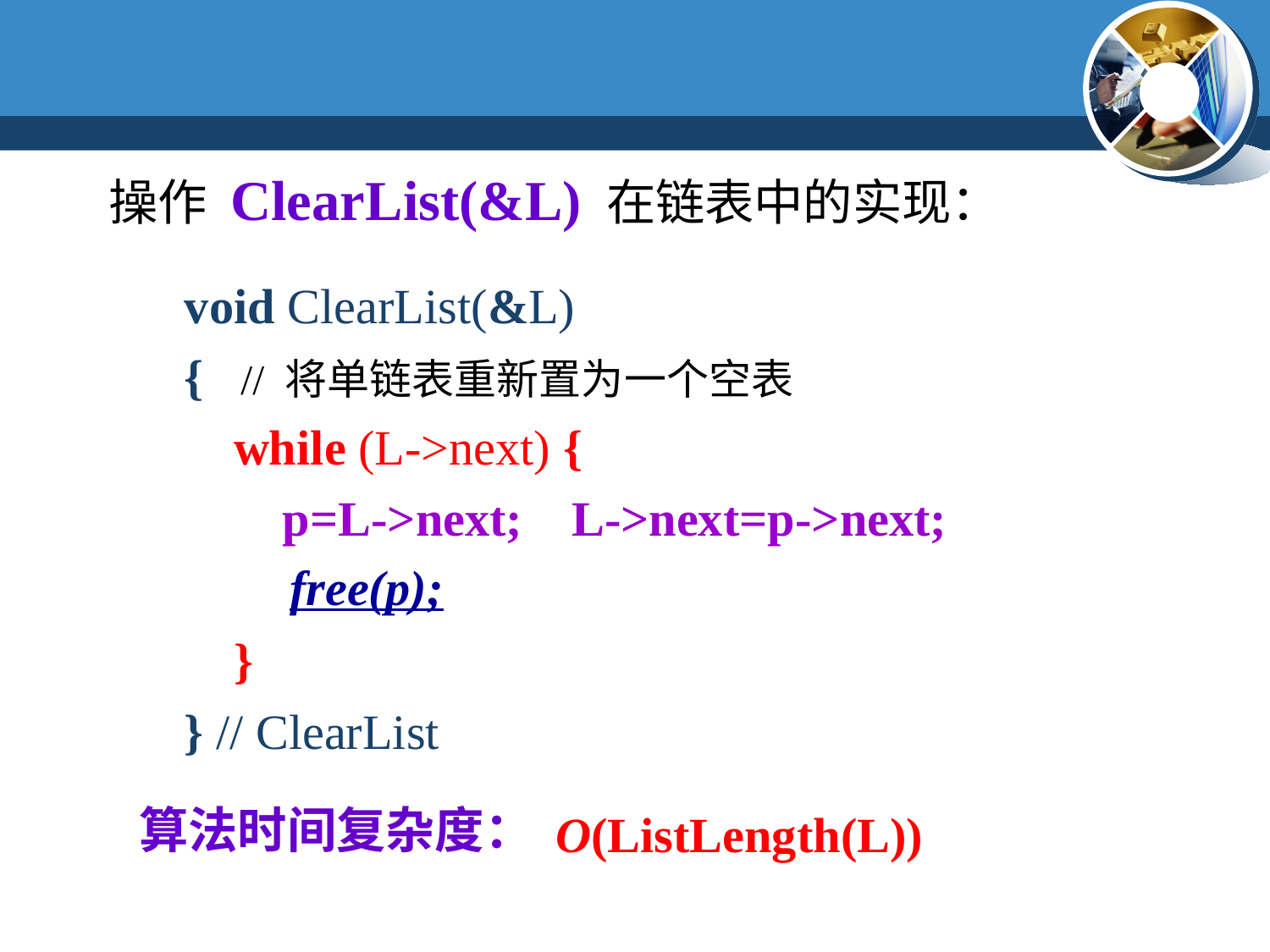

操作 ClearList(&L) 在链表中的实现：
void ClearList(&L)
{   // 将单链表重新置为一个空表
    while (L->next) {
        p=L->next;    L->next=p->next;

    }
} // ClearList
free(p);
算法时间复杂度：
O(ListLength(L))